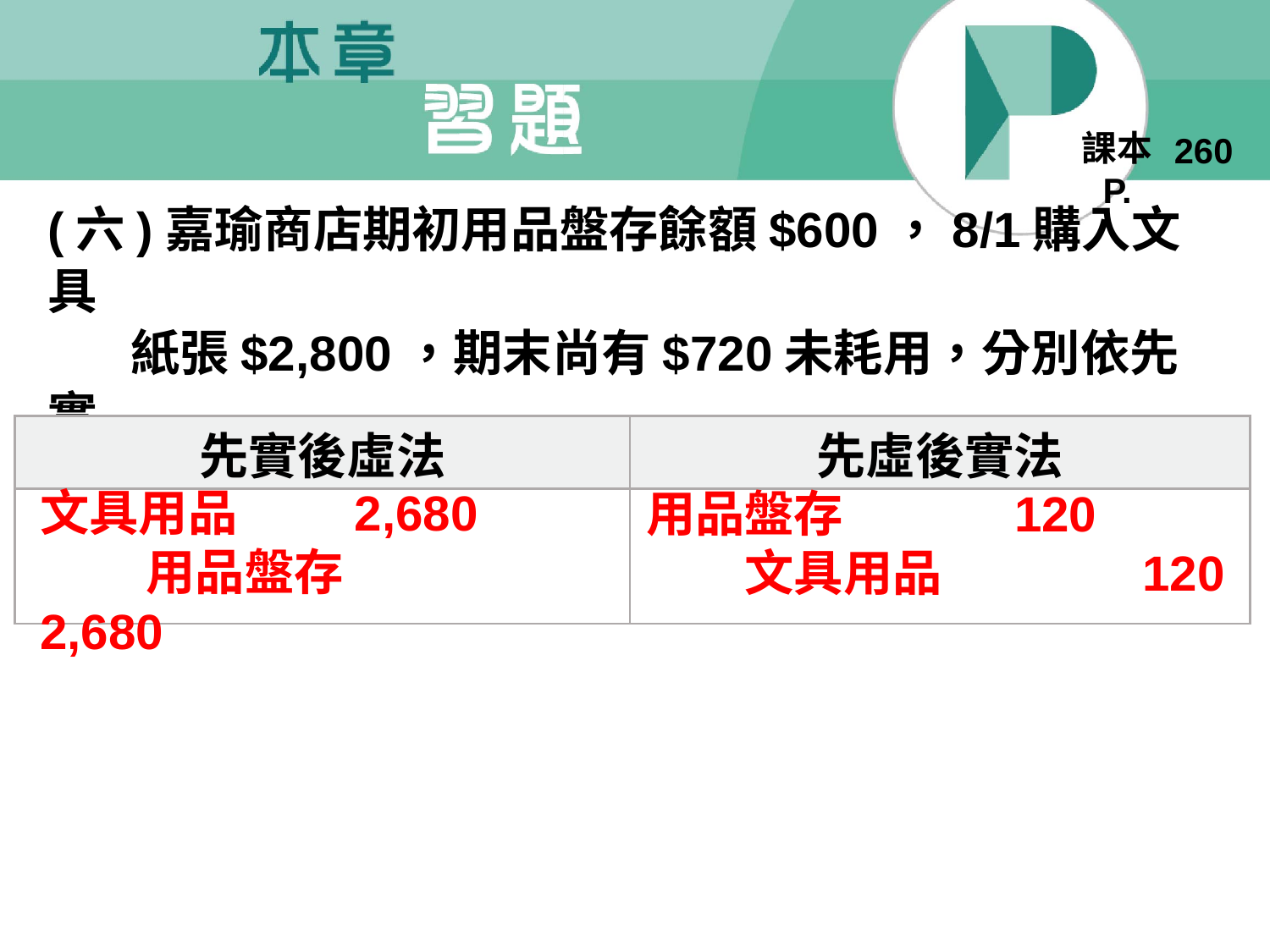

260
(六)嘉瑜商店期初用品盤存餘額$600，8/1購入文具
　   紙張$2,800，期末尚有$720未耗用，分別依先實
       後虛法及先虛後實法作成調整分錄。
| 先實後虛法 | 先虛後實法 |
| --- | --- |
|  |  |
文具用品  　   2,680
    　用品盤存     　   2,680
用品盤存　　　 120
　　文具用品   　　     120